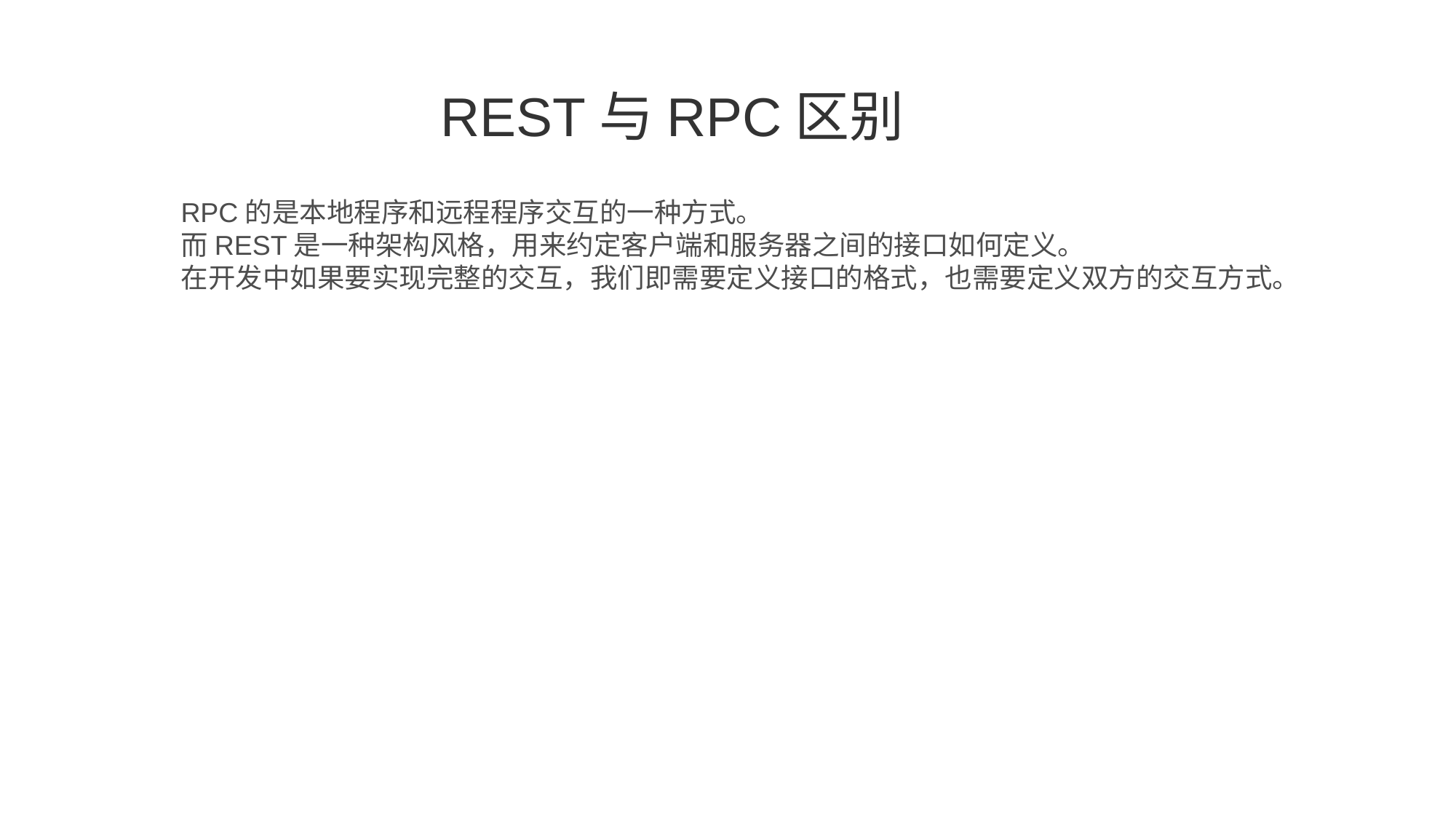

REST与RPC区别
RPC的是本地程序和远程程序交互的一种方式。
而REST是一种架构风格，用来约定客户端和服务器之间的接口如何定义。
在开发中如果要实现完整的交互，我们即需要定义接口的格式，也需要定义双方的交互方式。